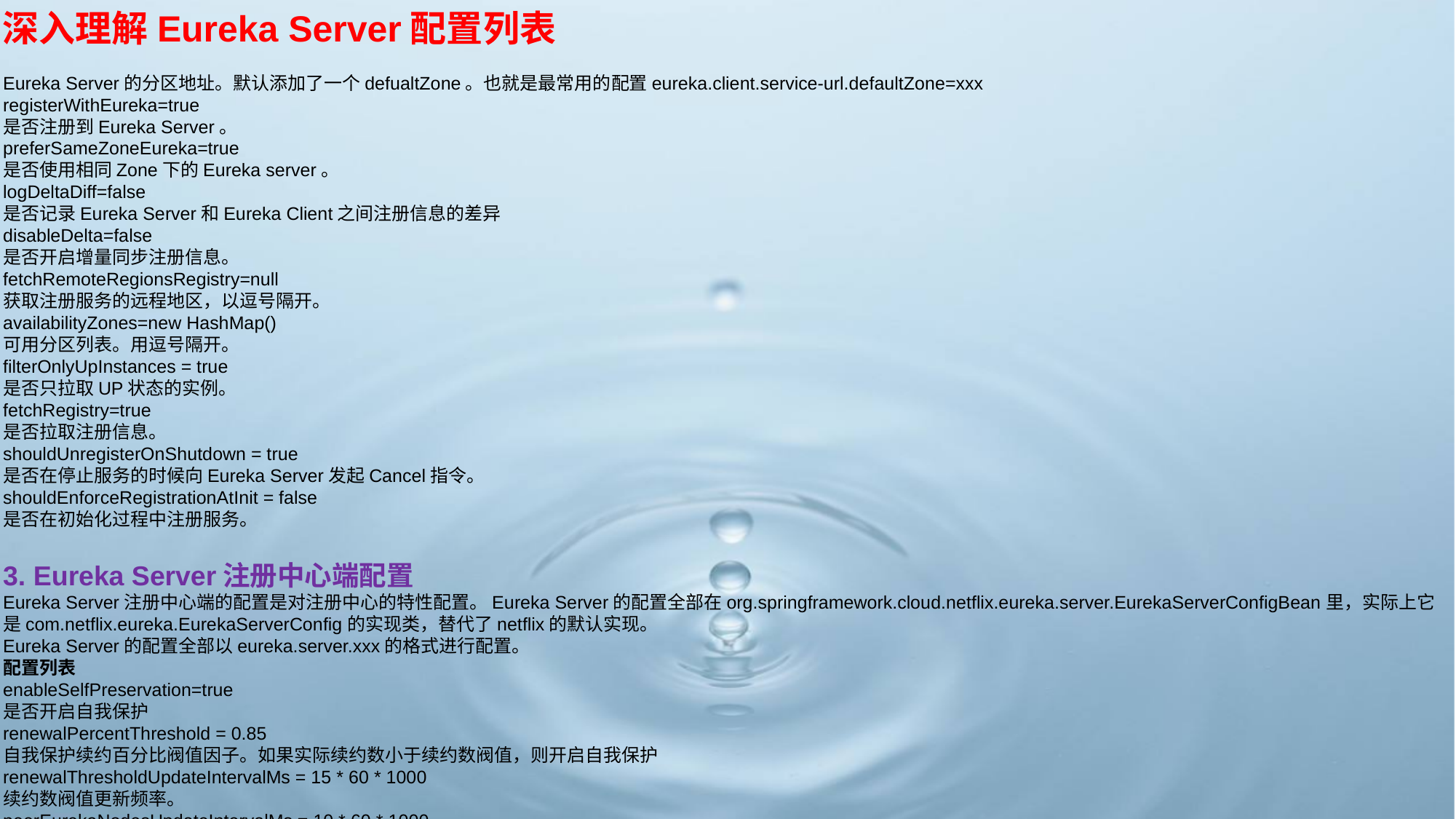

深入理解Eureka Server配置列表
Eureka Server的分区地址。默认添加了一个defualtZone。也就是最常用的配置eureka.client.service-url.defaultZone=xxx
registerWithEureka=true
是否注册到Eureka Server。
preferSameZoneEureka=true
是否使用相同Zone下的Eureka server。
logDeltaDiff=false
是否记录Eureka Server和Eureka Client之间注册信息的差异
disableDelta=false
是否开启增量同步注册信息。
fetchRemoteRegionsRegistry=null
获取注册服务的远程地区，以逗号隔开。
availabilityZones=new HashMap()
可用分区列表。用逗号隔开。
filterOnlyUpInstances = true
是否只拉取UP状态的实例。
fetchRegistry=true
是否拉取注册信息。
shouldUnregisterOnShutdown = true
是否在停止服务的时候向Eureka Server发起Cancel指令。
shouldEnforceRegistrationAtInit = false
是否在初始化过程中注册服务。

3. Eureka Server注册中心端配置
Eureka Server注册中心端的配置是对注册中心的特性配置。Eureka Server的配置全部在org.springframework.cloud.netflix.eureka.server.EurekaServerConfigBean里，实际上它是com.netflix.eureka.EurekaServerConfig的实现类，替代了netflix的默认实现。
Eureka Server的配置全部以eureka.server.xxx的格式进行配置。
配置列表
enableSelfPreservation=true
是否开启自我保护
renewalPercentThreshold = 0.85
自我保护续约百分比阀值因子。如果实际续约数小于续约数阀值，则开启自我保护
renewalThresholdUpdateIntervalMs = 15 * 60 * 1000
续约数阀值更新频率。
peerEurekaNodesUpdateIntervalMs = 10 * 60 * 1000
Eureka Server节点更新频率。